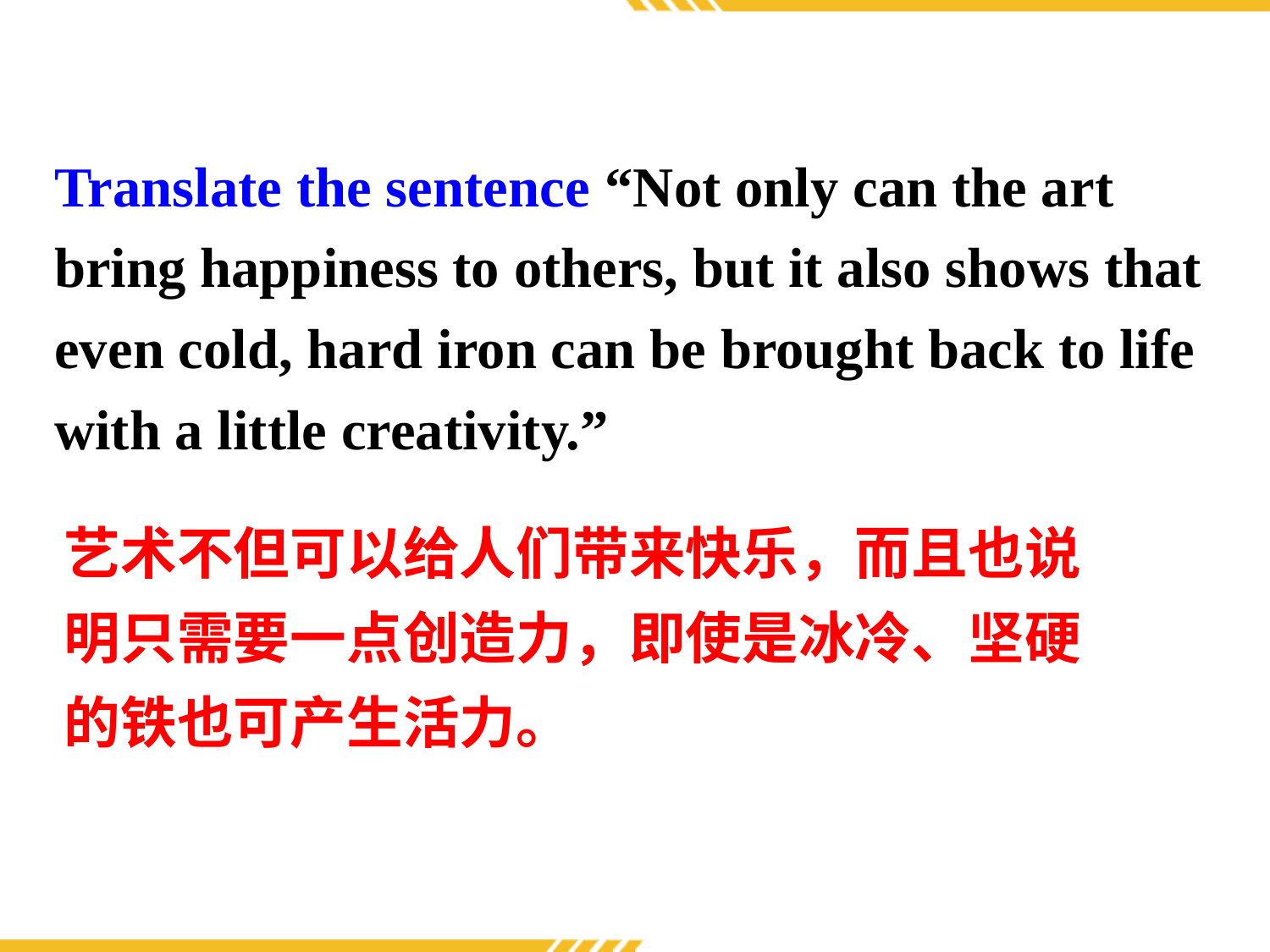

Translate the sentence “Not only can the art bring happiness to others, but it also shows that even cold, hard iron can be brought back to life with a little creativity.”
艺术不但可以给人们带来快乐，而且也说明只需要一点创造力，即使是冰冷、坚硬的铁也可产生活力。